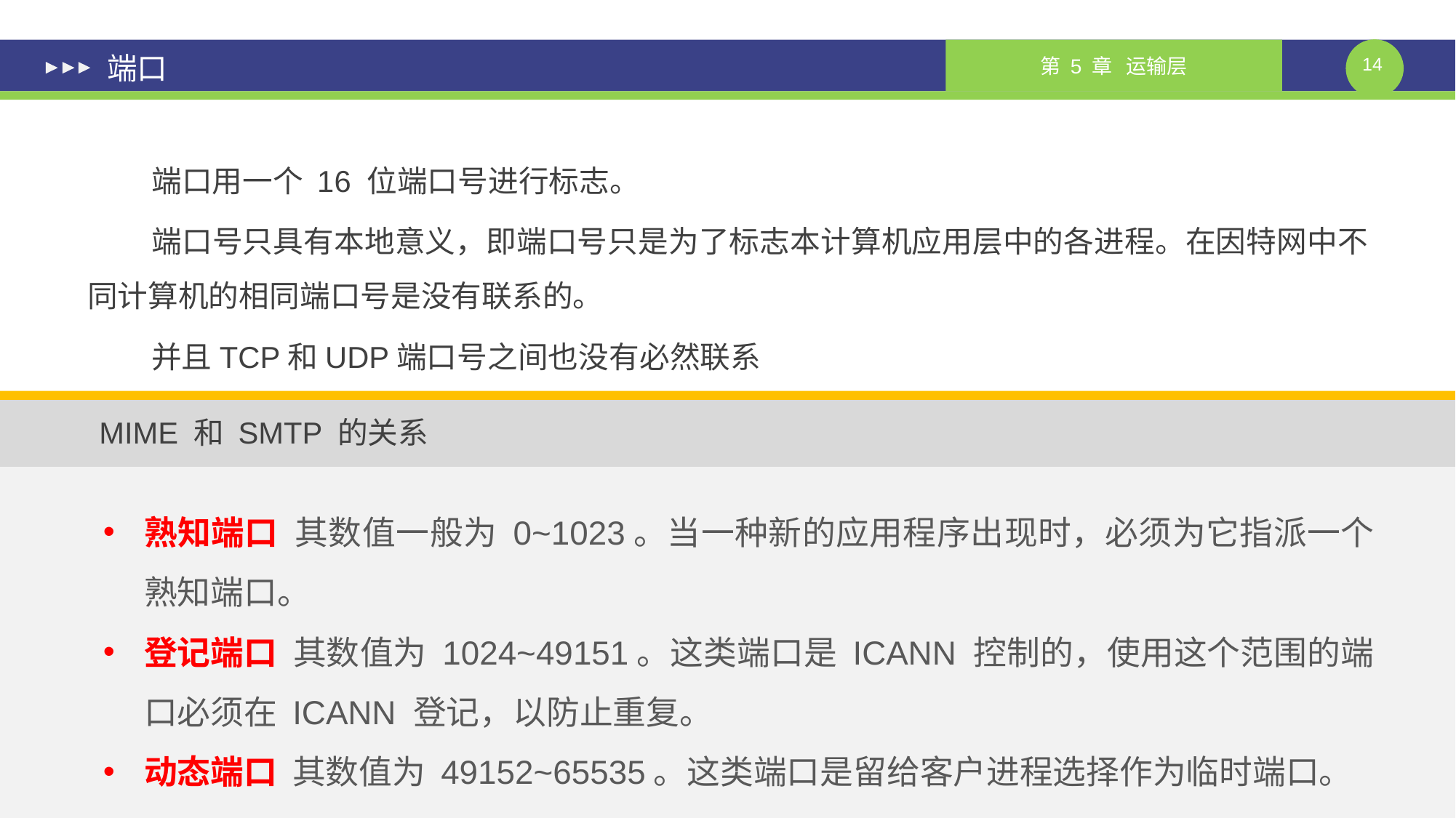

# 端口
端口用一个 16 位端口号进行标志。
端口号只具有本地意义，即端口号只是为了标志本计算机应用层中的各进程。在因特网中不同计算机的相同端口号是没有联系的。
并且TCP和UDP端口号之间也没有必然联系

MIME 和 SMTP 的关系
熟知端口  其数值一般为 0~1023。当一种新的应用程序出现时，必须为它指派一个熟知端口。
登记端口  其数值为 1024~49151。这类端口是 ICANN 控制的，使用这个范围的端口必须在 ICANN 登记，以防止重复。
动态端口  其数值为 49152~65535。这类端口是留给客户进程选择作为临时端口。
课件制作人：谢钧  谢希仁